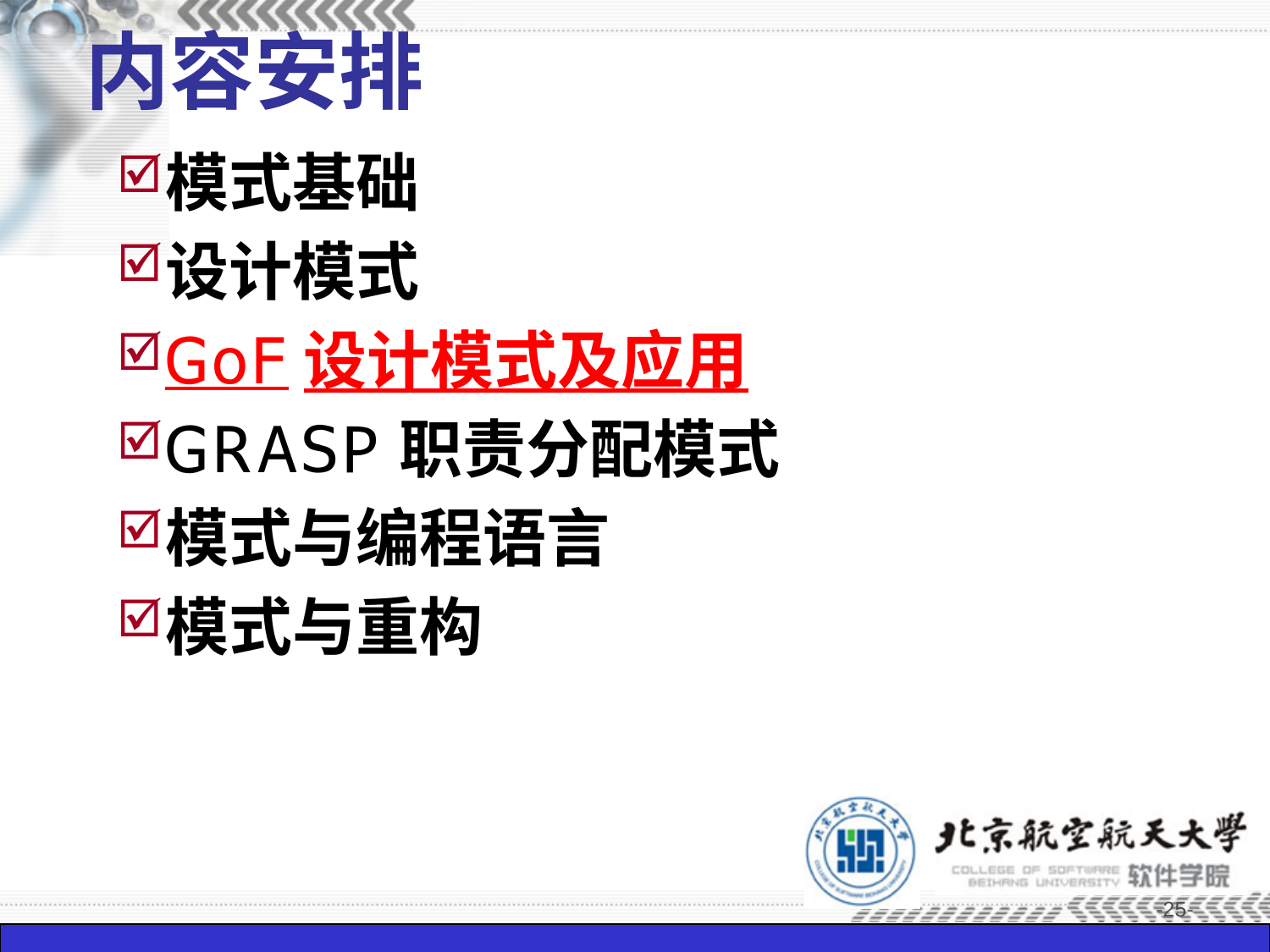

# 内容安排
模式基础
设计模式
GoF设计模式及应用
GRASP职责分配模式
模式与编程语言
模式与重构
-25-